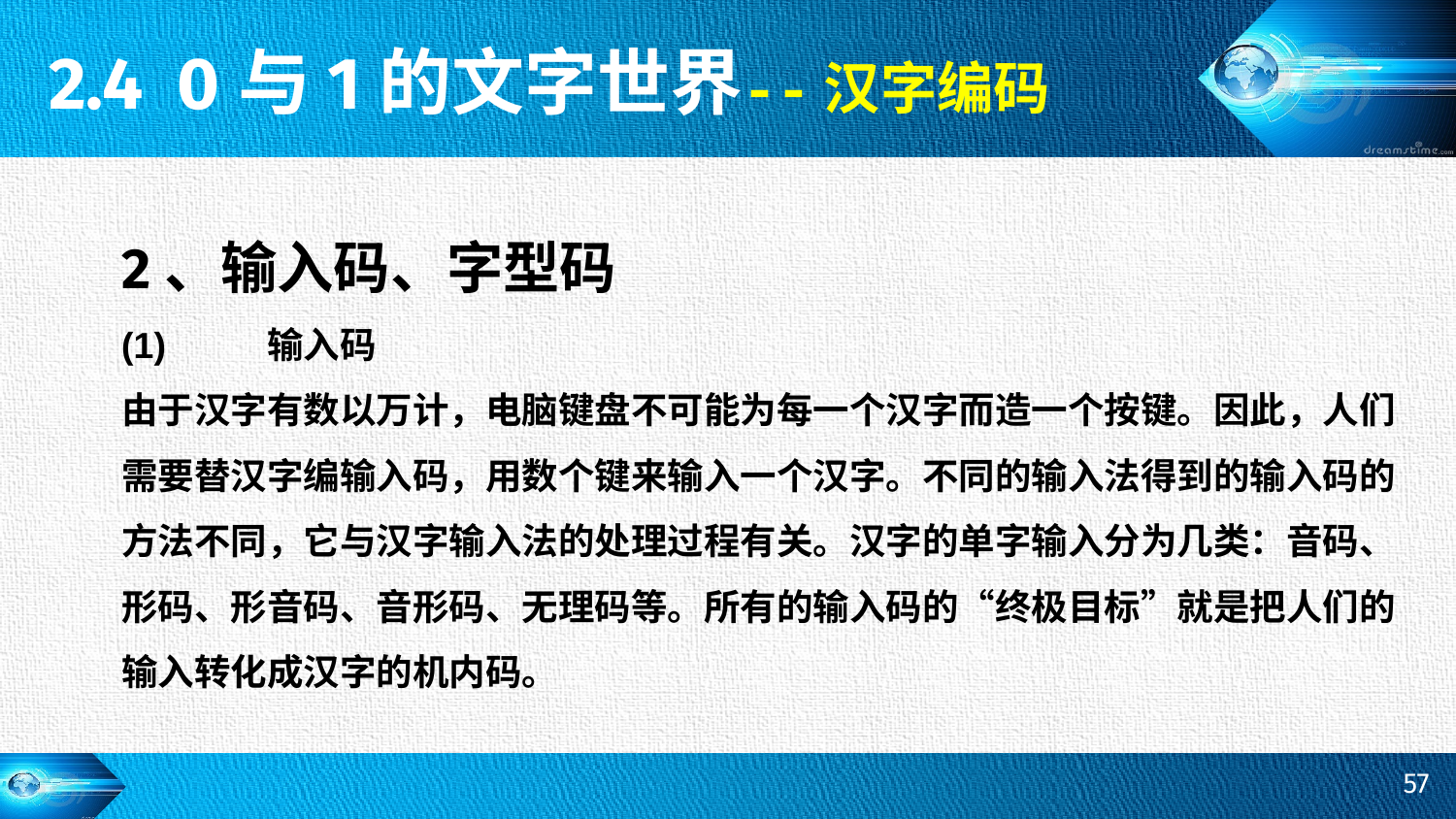

2.4  0与1的文字世界
--汉字编码
2、输入码、字型码
(1)	输入码
由于汉字有数以万计，电脑键盘不可能为每一个汉字而造一个按键。因此，人们需要替汉字编输入码，用数个键来输入一个汉字。不同的输入法得到的输入码的方法不同，它与汉字输入法的处理过程有关。汉字的单字输入分为几类：音码、形码、形音码、音形码、无理码等。所有的输入码的“终极目标”就是把人们的输入转化成汉字的机内码。

57